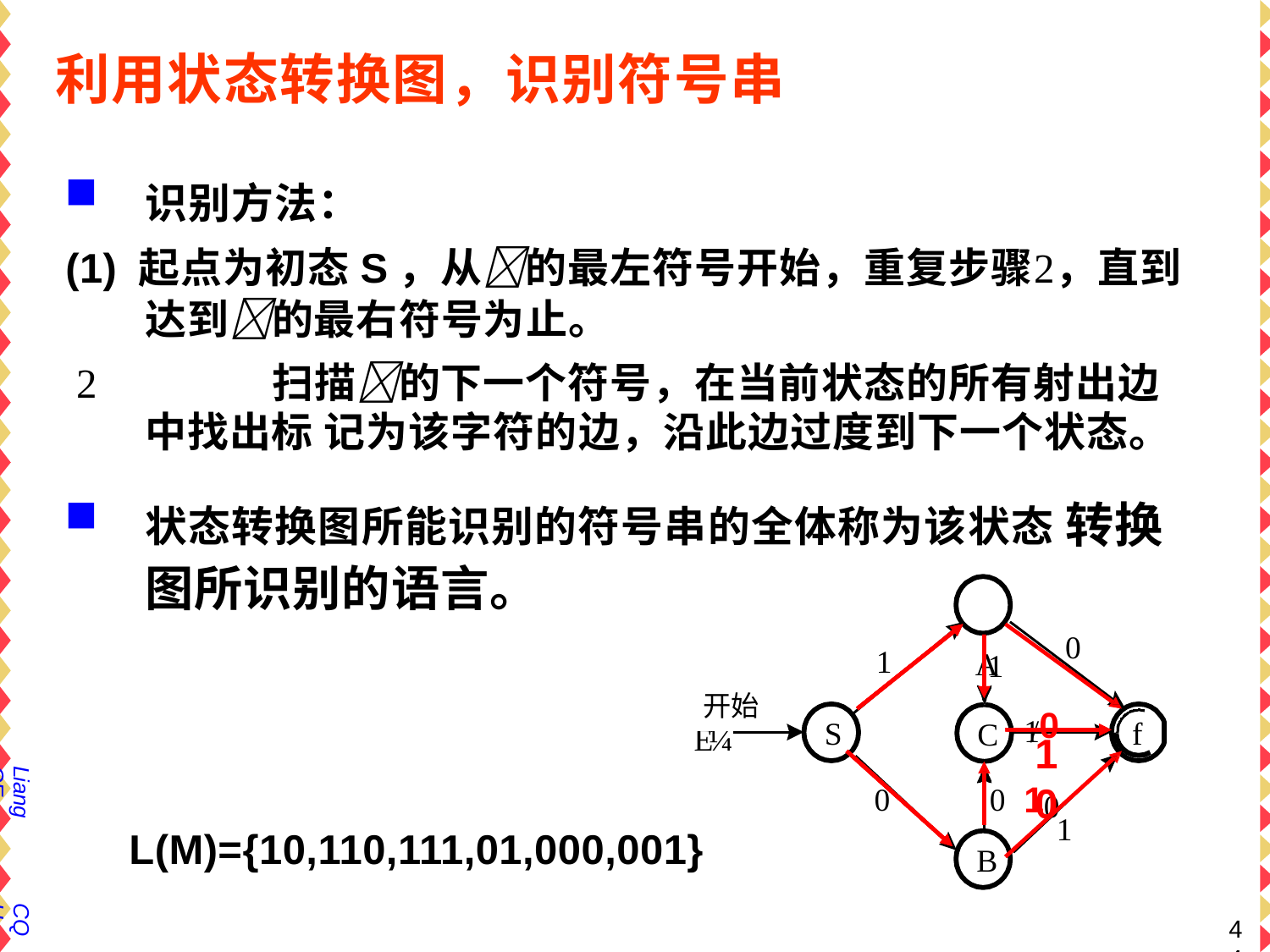

# 利用状态转换图，识别符号串
识别方法：
(1) 起点为初态S，从ω的最左符号开始，重复步骤(2)，直到 达到ω的最右符号为止。
(2)		扫描ω的下一个符号，在当前状态的所有射出边中找出标 记为该字符的边，沿此边过度到下一个状态。
状态转换图所能识别的符号串的全体称为该状态 转换图所识别的语言。
A

0

1

1
1/010

开始
¿ª Ê¼

S
f
C

10

Liang GE
0
0

1
L(M)={10,110,111,01,000,001}

B
CQU
44